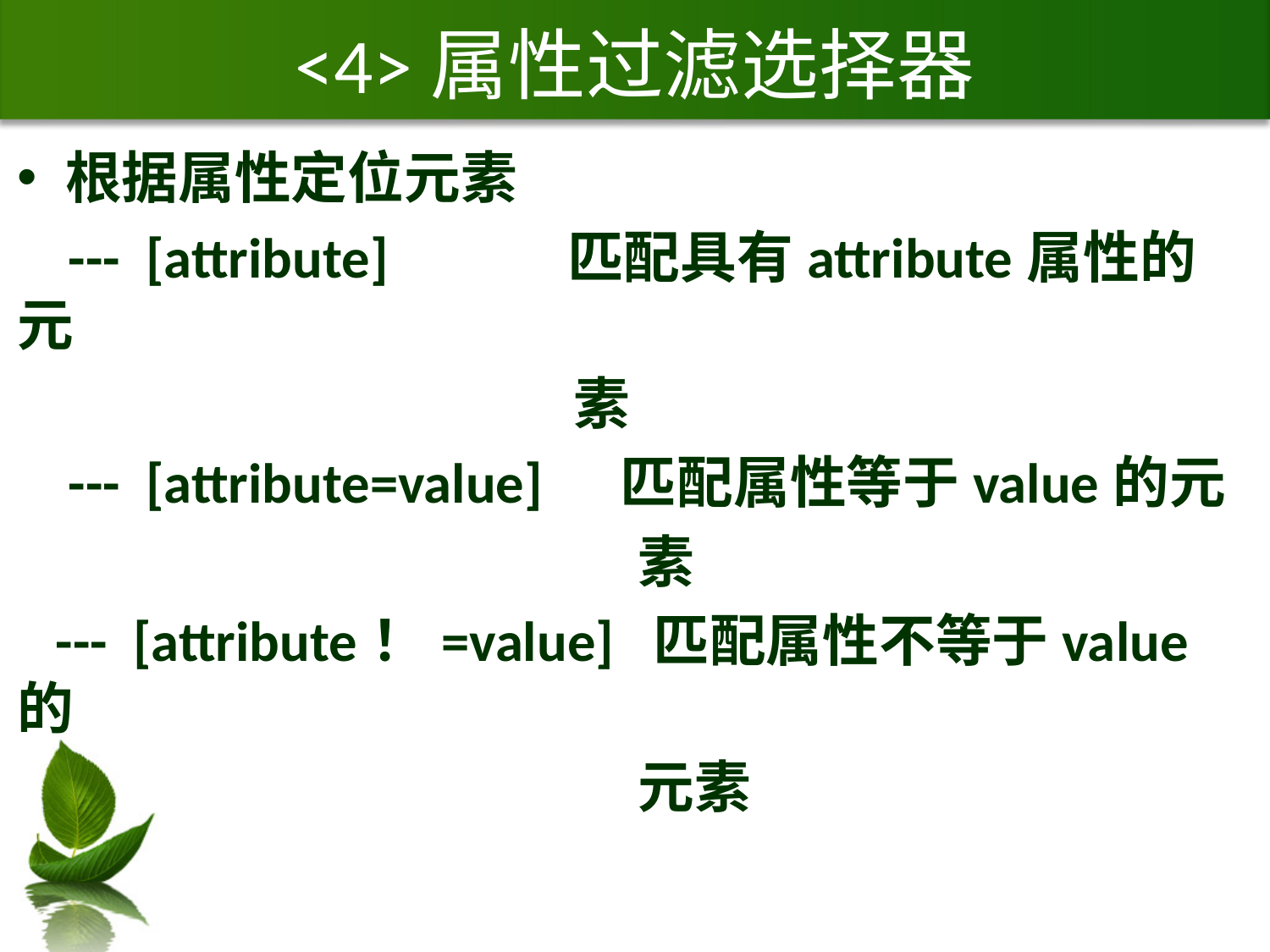

# <4>属性过滤选择器
根据属性定位元素
    ---  [attribute]             匹配具有attribute属性的元
                                          素
    ---  [attribute=value]     匹配属性等于value的元
                                               素
   ---  [attribute！=value]  匹配属性不等于value的
                                               元素